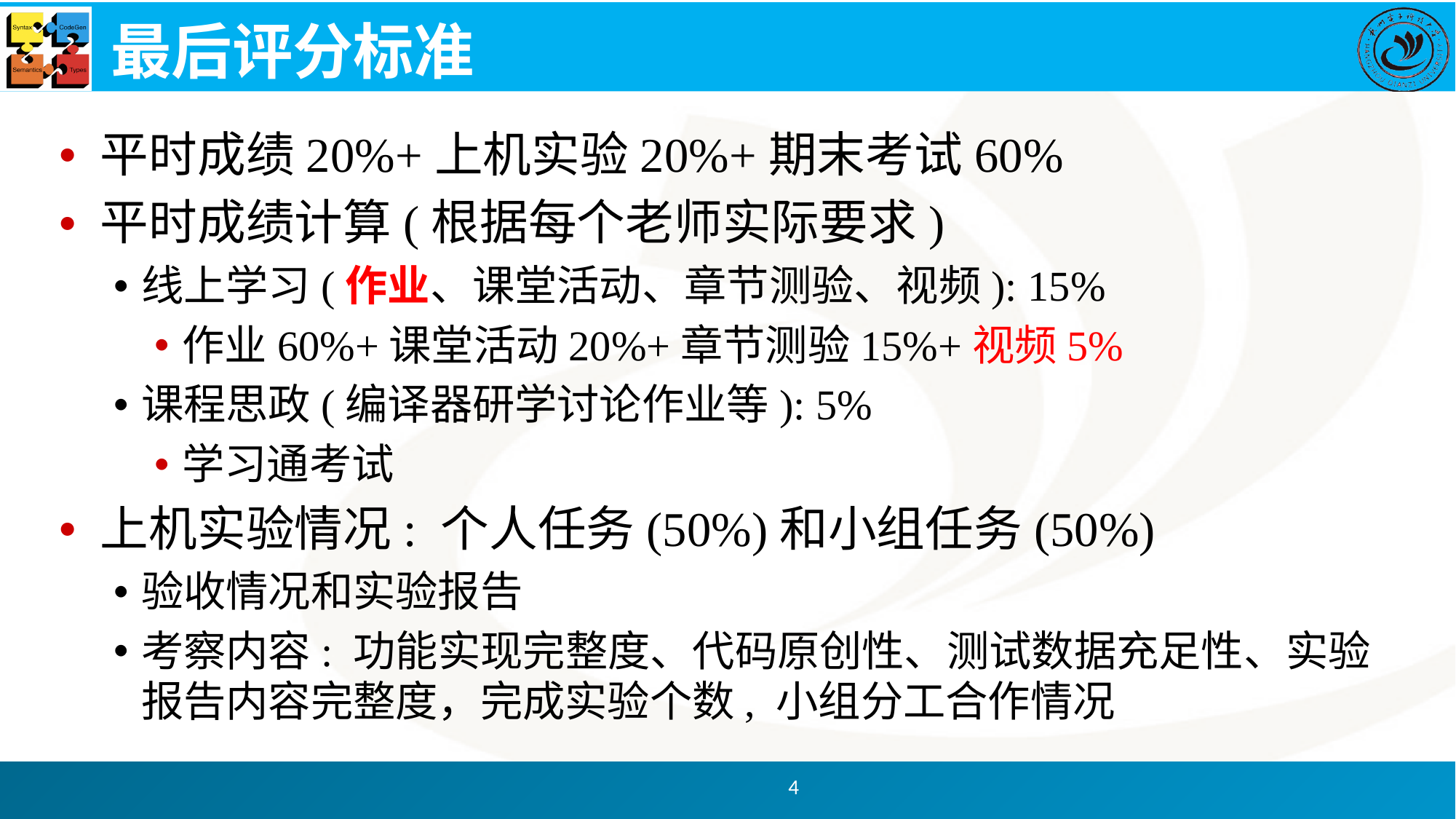

# 最后评分标准
平时成绩20%+上机实验20%+期末考试60%
平时成绩计算(根据每个老师实际要求)
线上学习(作业、课堂活动、章节测验、视频): 15%
作业60%+课堂活动20%+章节测验15%+视频5%
课程思政(编译器研学讨论作业等): 5%
学习通考试
上机实验情况: 个人任务(50%)和小组任务(50%)
验收情况和实验报告
考察内容: 功能实现完整度、代码原创性、测试数据充足性、实验报告内容完整度，完成实验个数, 小组分工合作情况
4